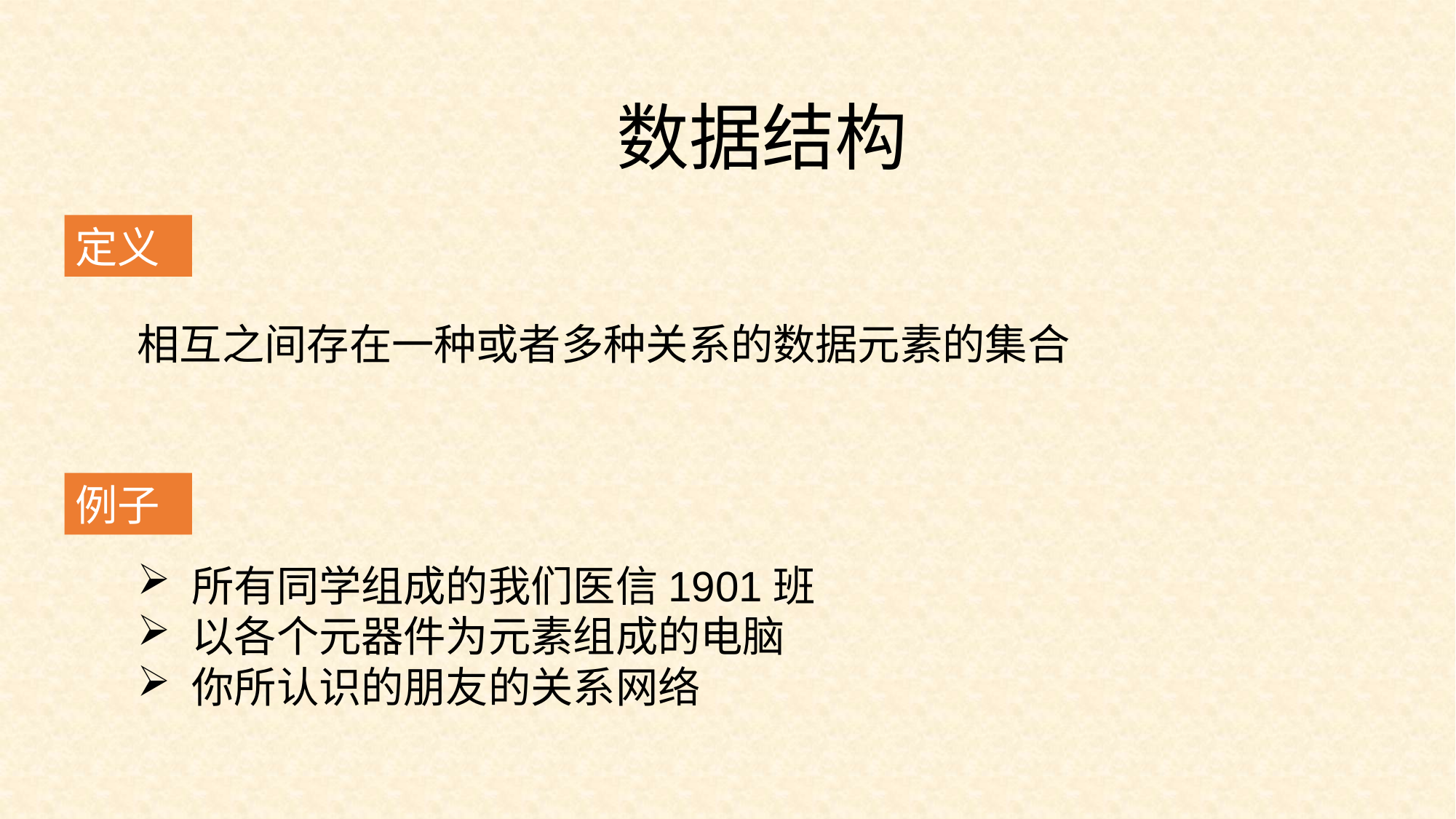

数据结构
定义
相互之间存在一种或者多种关系的数据元素的集合
例子
所有同学组成的我们医信1901班
以各个元器件为元素组成的电脑
你所认识的朋友的关系网络